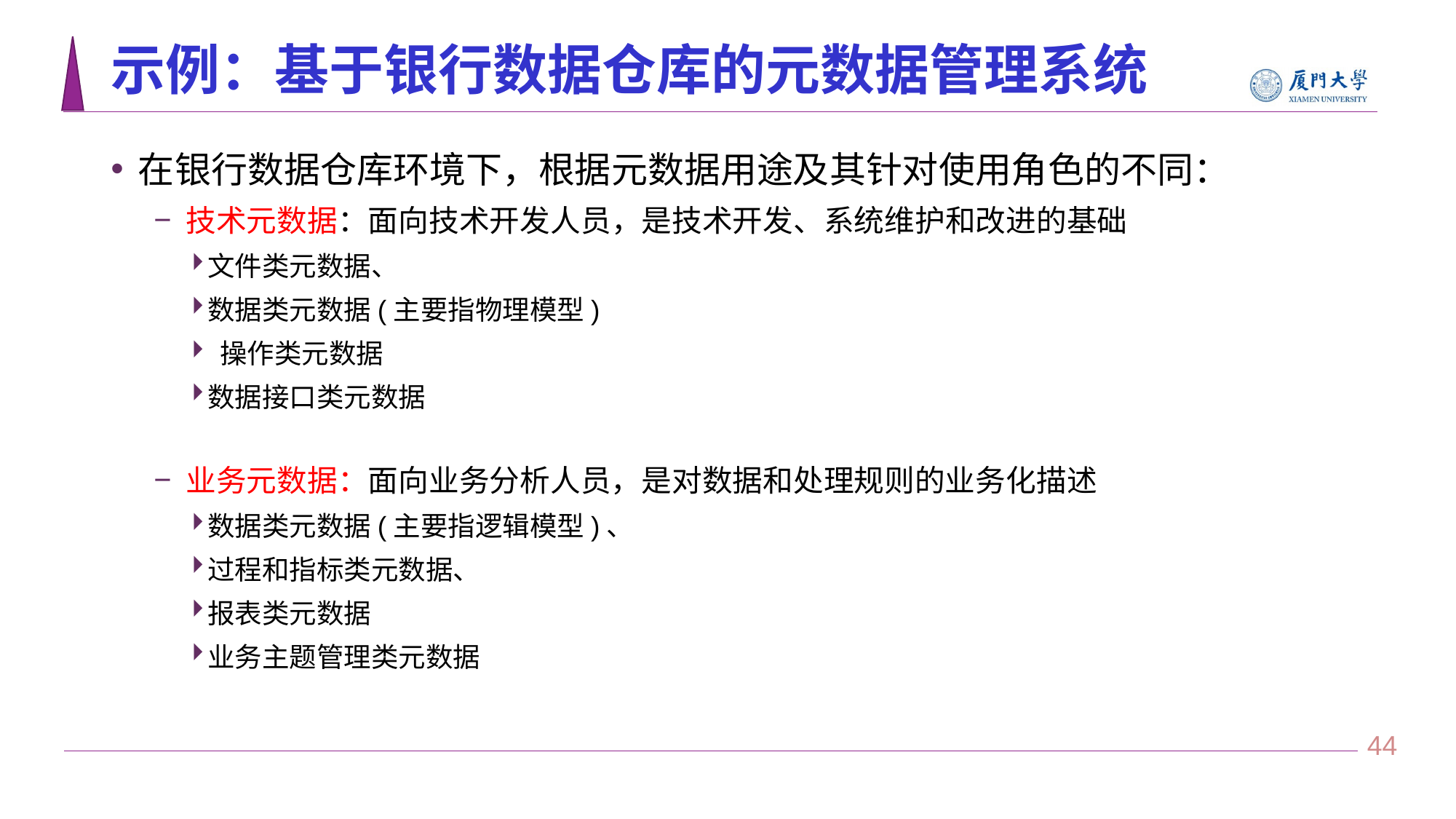

# 示例：基于银行数据仓库的元数据管理系统
在银行数据仓库环境下，根据元数据用途及其针对使用角色的不同：
技术元数据：面向技术开发人员，是技术开发、系统维护和改进的基础
文件类元数据、
数据类元数据(主要指物理模型)
 操作类元数据
数据接口类元数据

业务元数据：面向业务分析人员，是对数据和处理规则的业务化描述
数据类元数据(主要指逻辑模型)、
过程和指标类元数据、
报表类元数据
业务主题管理类元数据
44